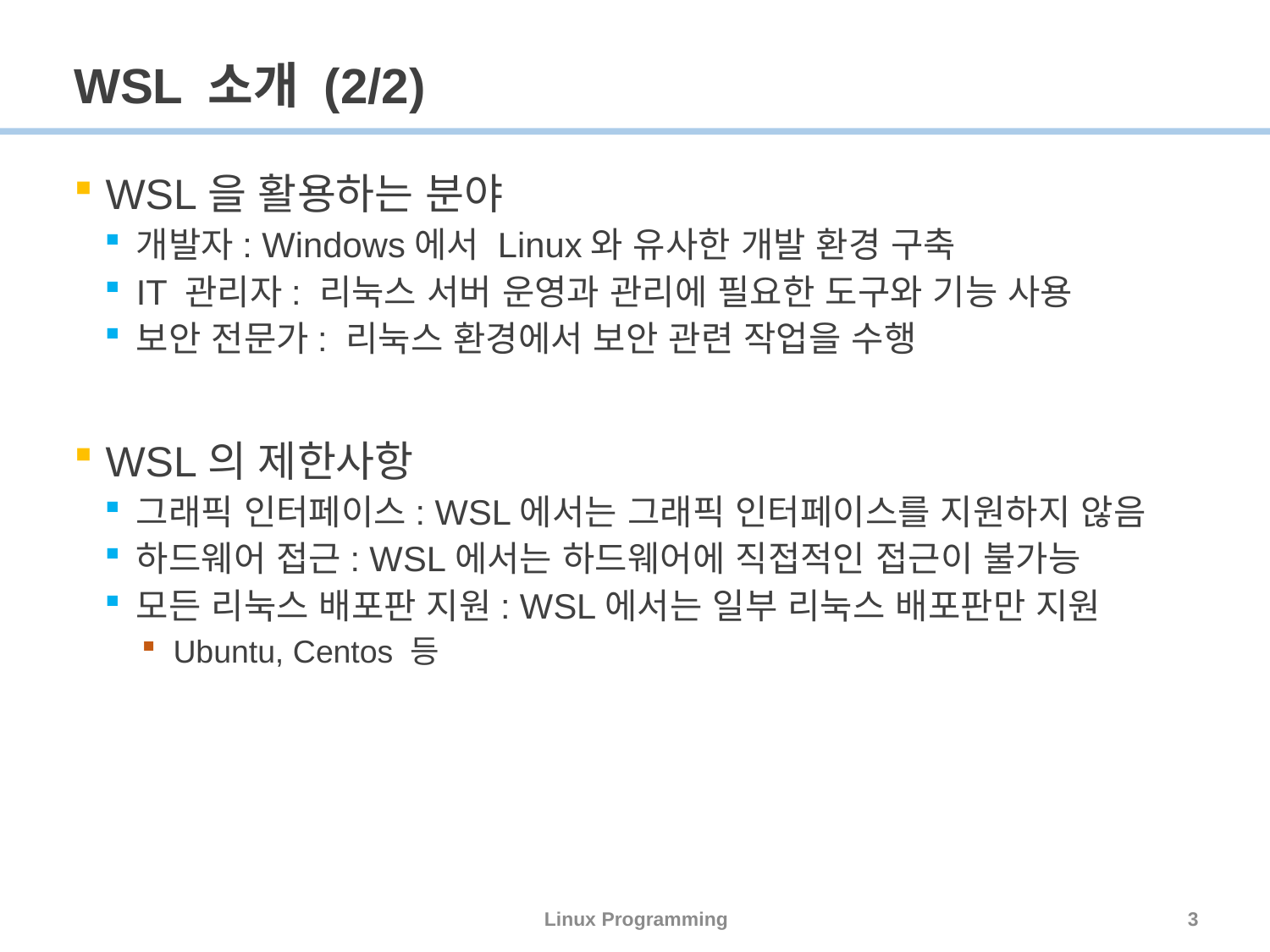

# WSL 소개 (2/2)
WSL을 활용하는 분야
개발자: Windows에서 Linux와 유사한 개발 환경 구축
IT 관리자: 리눅스 서버 운영과 관리에 필요한 도구와 기능 사용
보안 전문가: 리눅스 환경에서 보안 관련 작업을 수행

WSL의 제한사항
그래픽 인터페이스: WSL에서는 그래픽 인터페이스를 지원하지 않음
하드웨어 접근: WSL에서는 하드웨어에 직접적인 접근이 불가능
모든 리눅스 배포판 지원: WSL에서는 일부 리눅스 배포판만 지원
Ubuntu, Centos 등
Linux Programming
3